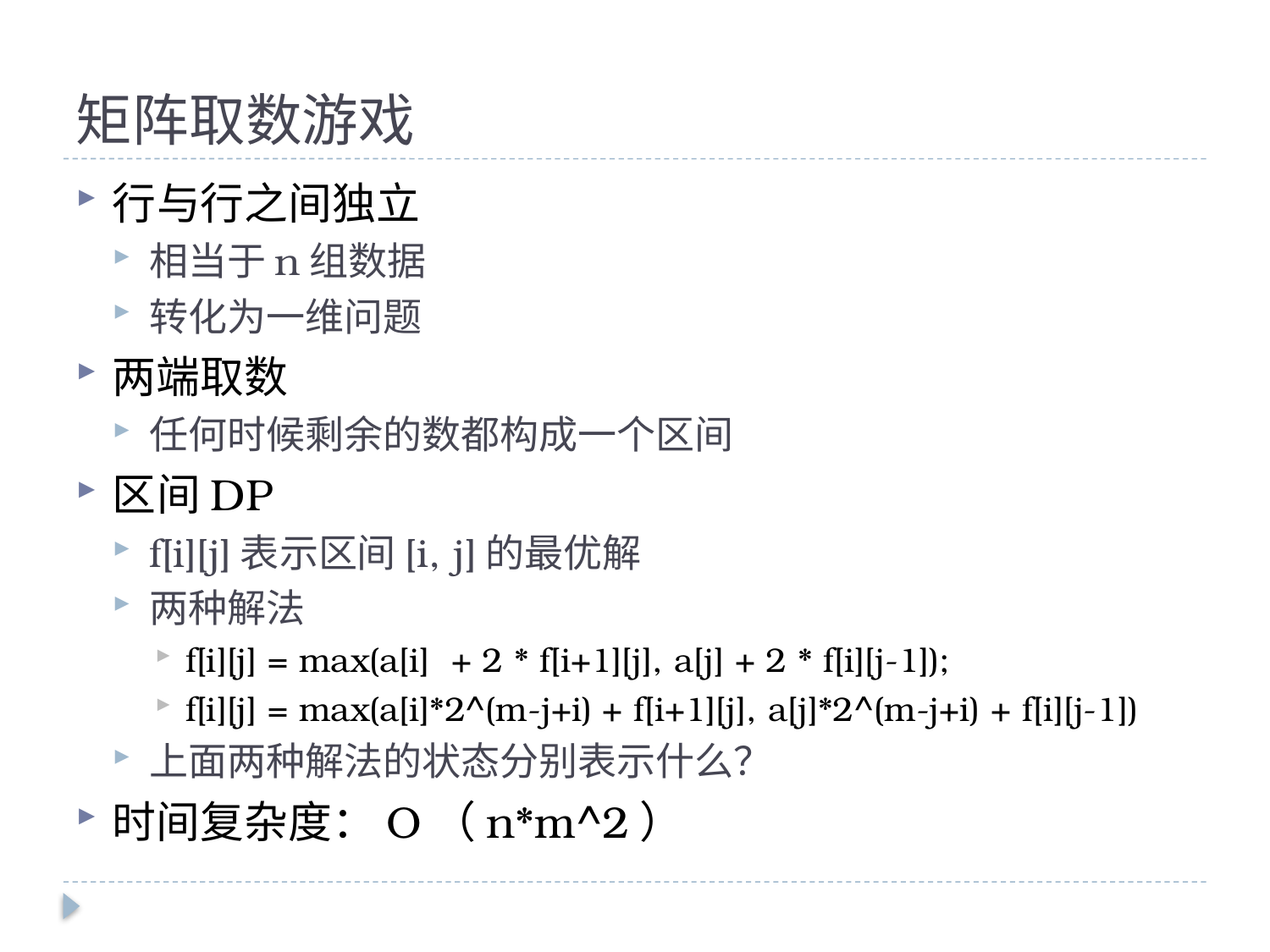

# 矩阵取数游戏
行与行之间独立
相当于n组数据
转化为一维问题
两端取数
任何时候剩余的数都构成一个区间
区间DP
f[i][j]表示区间[i, j]的最优解
两种解法
f[i][j] = max(a[i]  + 2 * f[i+1][j], a[j] + 2 * f[i][j-1]);
f[i][j] = max(a[i]*2^(m-j+i) + f[i+1][j], a[j]*2^(m-j+i) + f[i][j-1])
上面两种解法的状态分别表示什么？
时间复杂度：O（n*m^2）